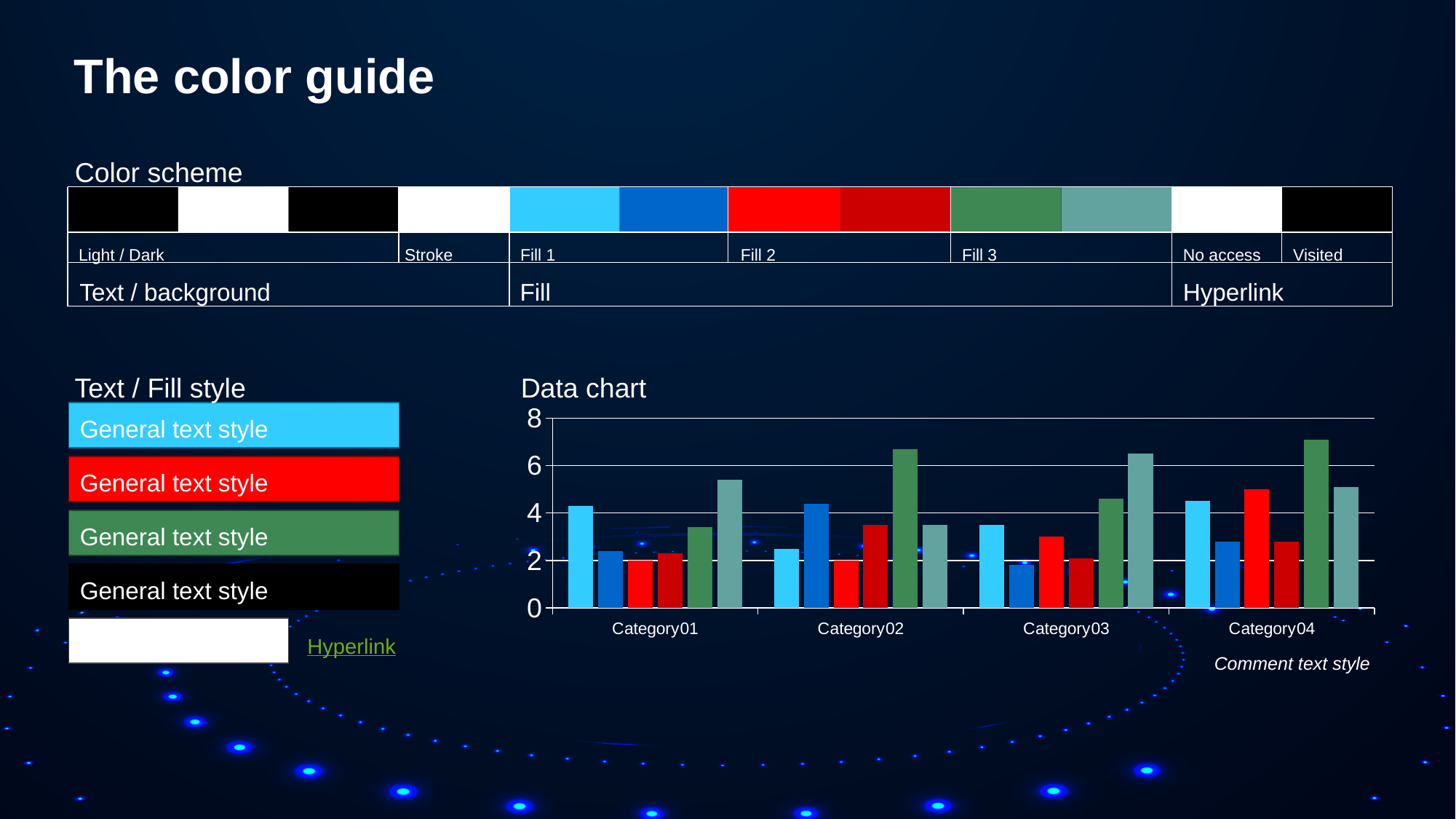

# The color guide
Color scheme

Light / Dark
Stroke
Fill 1
Fill 2
Fill 3
No access
Visited
Text / background
Fill
Hyperlink
Text / Fill style
Data chart

### Chart

| Category | Project01 | Project02 | Project03 | Project04 | Project05 | 项目 六 |
|---|---|---|---|---|---|---|
| Category01 | 4.3 | 2.4 | 2.0 | 2.3 | 3.4 | 5.4 |
| Category02 | 2.5 | 4.4 | 2.0 | 3.5 | 6.7 | 3.5 |
| Category03 | 3.5 | 1.8 | 3.0 | 2.1 | 4.6 | 6.5 |
| Category04 | 4.5 | 2.8 | 5.0 | 2.8 | 7.1 | 5.1 |
General text style
General text style
General text style
General text style
Text style
Hyperlink
Comment text style